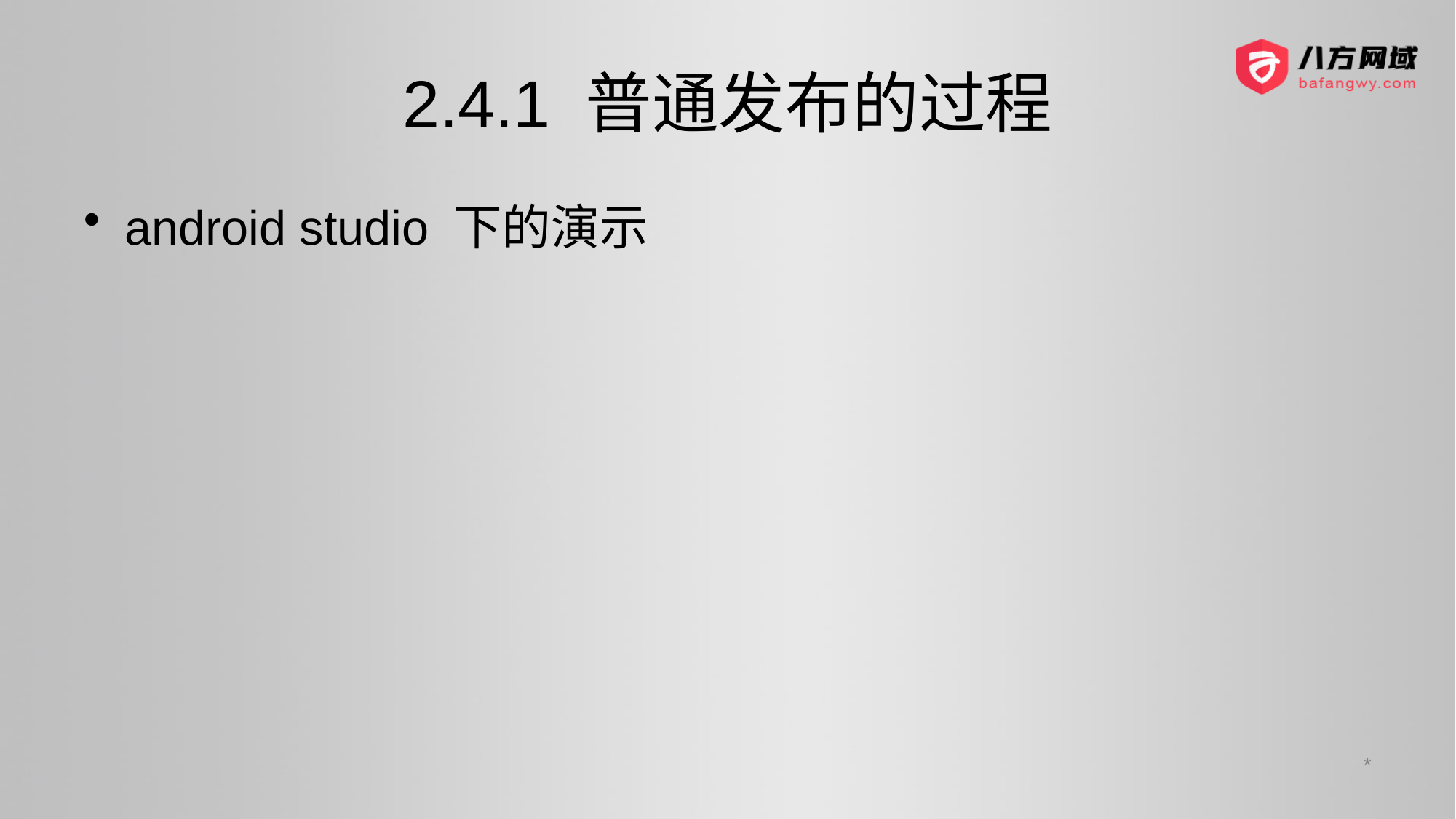

# 2.4.1 普通发布的过程
android studio 下的演示
*